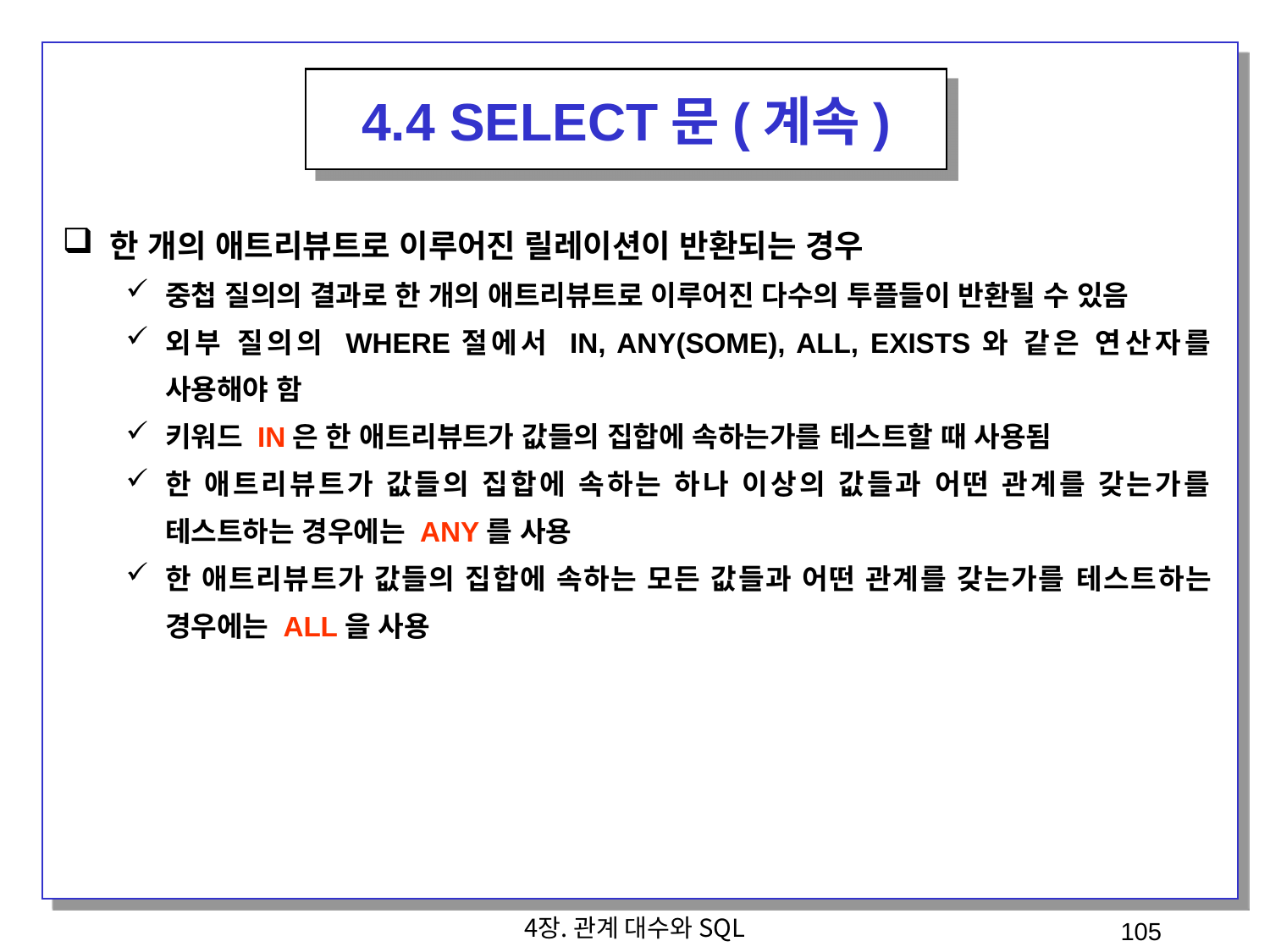

4.4 SELECT문(계속)
한 개의 애트리뷰트로 이루어진 릴레이션이 반환되는 경우
중첩 질의의 결과로 한 개의 애트리뷰트로 이루어진 다수의 투플들이 반환될 수 있음
외부 질의의 WHERE절에서 IN, ANY(SOME), ALL, EXISTS와 같은 연산자를 사용해야 함
키워드 IN은 한 애트리뷰트가 값들의 집합에 속하는가를 테스트할 때 사용됨
한 애트리뷰트가 값들의 집합에 속하는 하나 이상의 값들과 어떤 관계를 갖는가를 테스트하는 경우에는 ANY를 사용
한 애트리뷰트가 값들의 집합에 속하는 모든 값들과 어떤 관계를 갖는가를 테스트하는 경우에는 ALL을 사용

4장. 관계 대수와 SQL
105